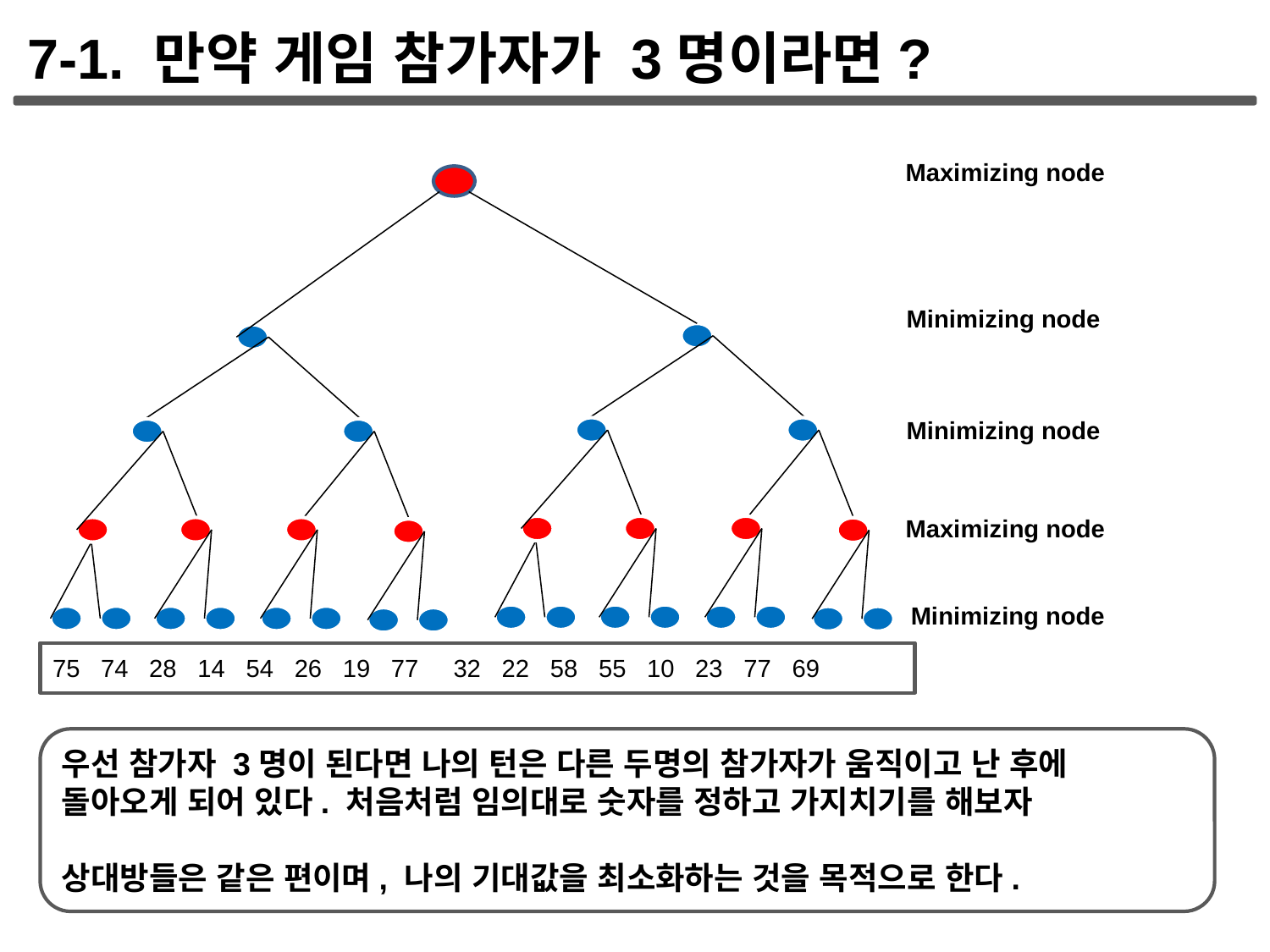

7-1. 만약 게임 참가자가 3명이라면?

Maximizing node

Minimizing node

Minimizing node

Maximizing node

Minimizing node

75   74   28   14   54   26   19   77     32   22   58   55   10   23   77   69
우선 참가자 3명이 된다면 나의 턴은 다른 두명의 참가자가 움직이고 난 후에
돌아오게 되어 있다. 처음처럼 임의대로 숫자를 정하고 가지치기를 해보자

상대방들은 같은 편이며, 나의 기대값을 최소화하는 것을 목적으로 한다.